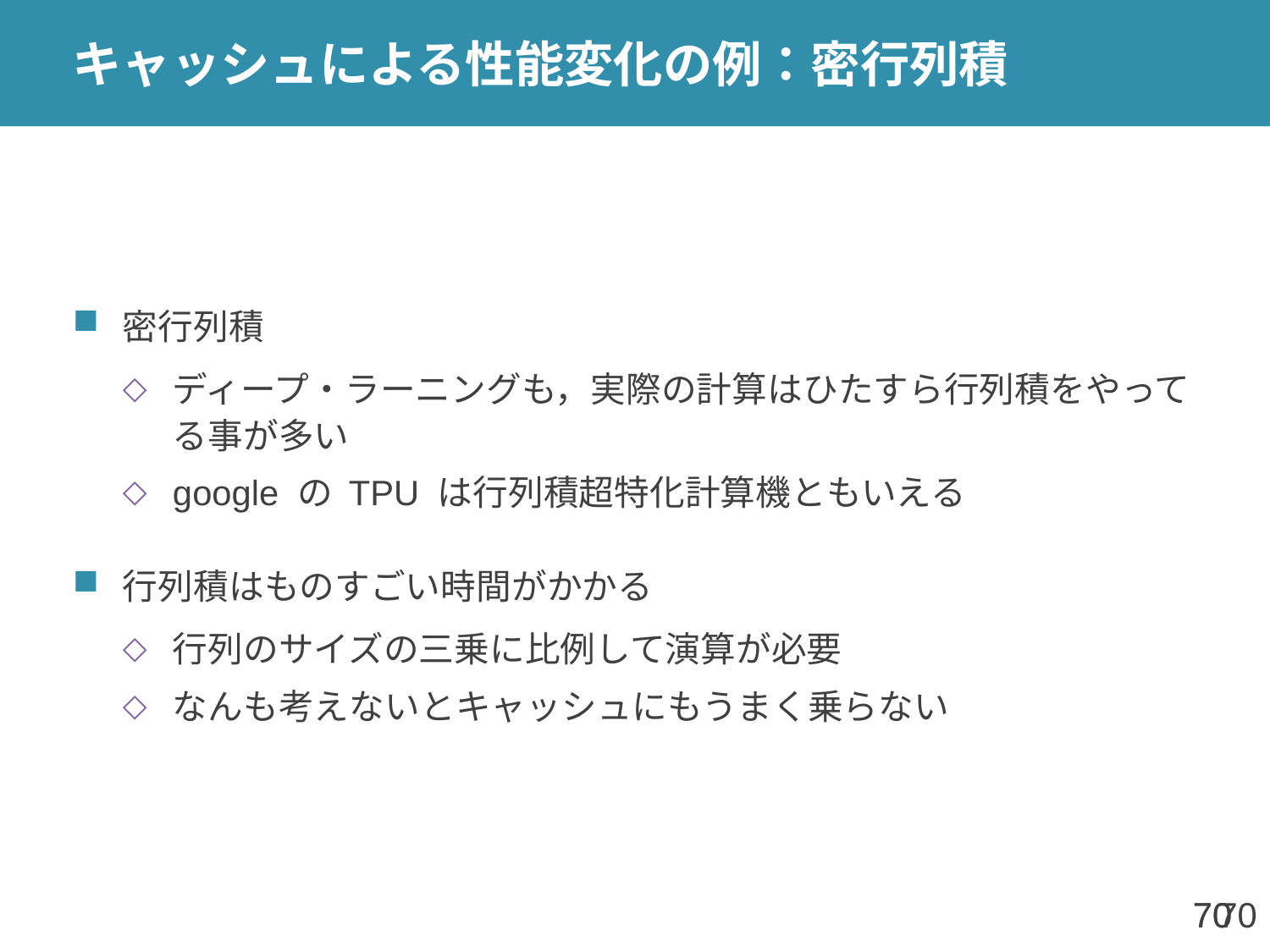

# キャッシュによる性能変化の例：密行列積
密行列積
ディープ・ラーニングも，実際の計算はひたすら行列積をやってる事が多い
google の TPU は行列積超特化計算機ともいえる
行列積はものすごい時間がかかる
行列のサイズの三乗に比例して演算が必要
なんも考えないとキャッシュにもうまく乗らない
70